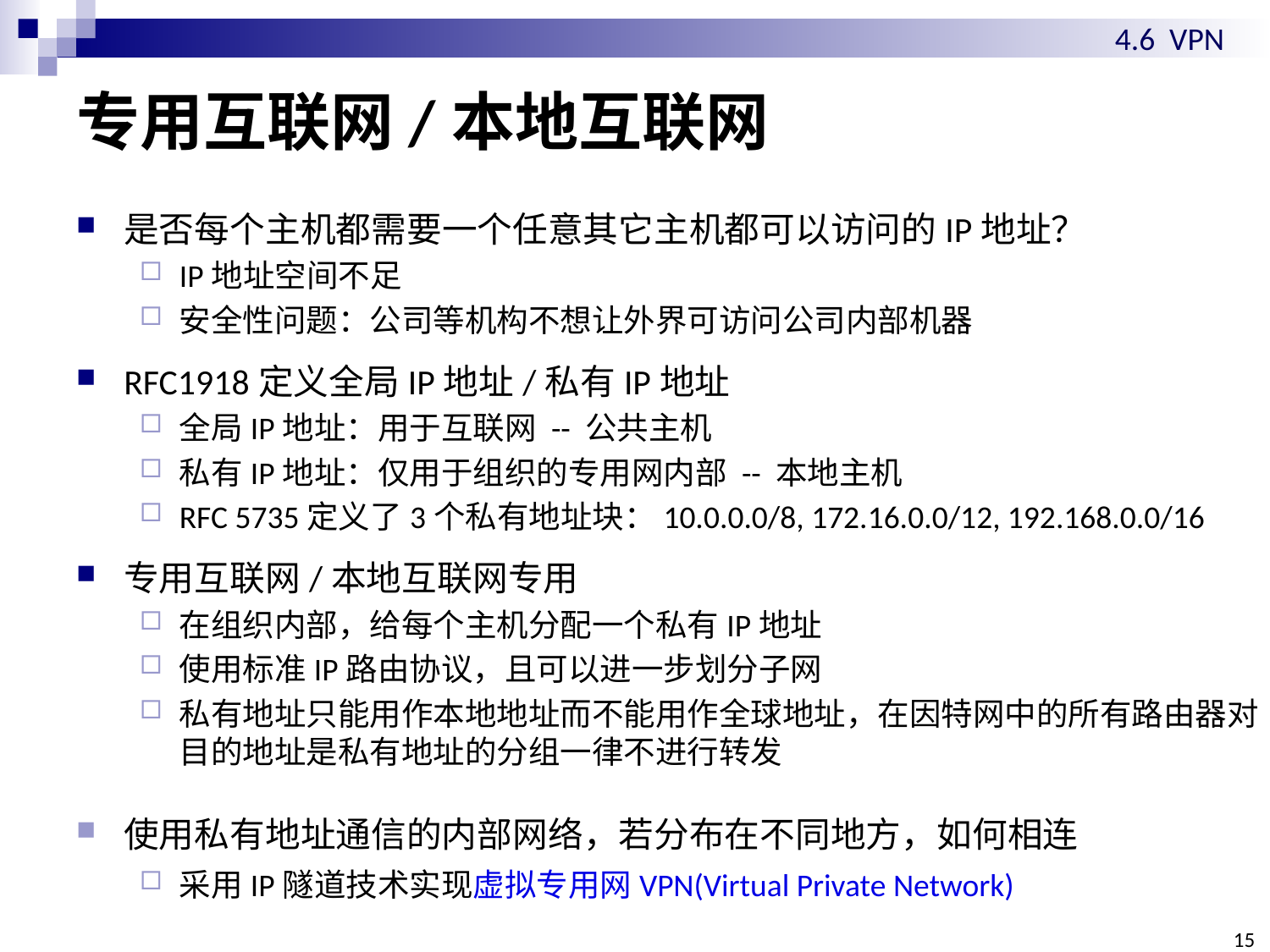

4.6  VPN
# 专用互联网/本地互联网
是否每个主机都需要一个任意其它主机都可以访问的IP地址？
IP地址空间不足
安全性问题：公司等机构不想让外界可访问公司内部机器
RFC1918定义全局IP地址/私有IP地址
全局IP地址：用于互联网 -- 公共主机
私有IP地址：仅用于组织的专用网内部 -- 本地主机
RFC 5735定义了3个私有地址块：10.0.0.0/8, 172.16.0.0/12, 192.168.0.0/16
专用互联网/本地互联网专用
在组织内部，给每个主机分配一个私有IP地址
使用标准IP路由协议，且可以进一步划分子网
私有地址只能用作本地地址而不能用作全球地址，在因特网中的所有路由器对目的地址是私有地址的分组一律不进行转发
使用私有地址通信的内部网络，若分布在不同地方，如何相连
采用IP隧道技术实现虚拟专用网VPN(Virtual Private Network)
15